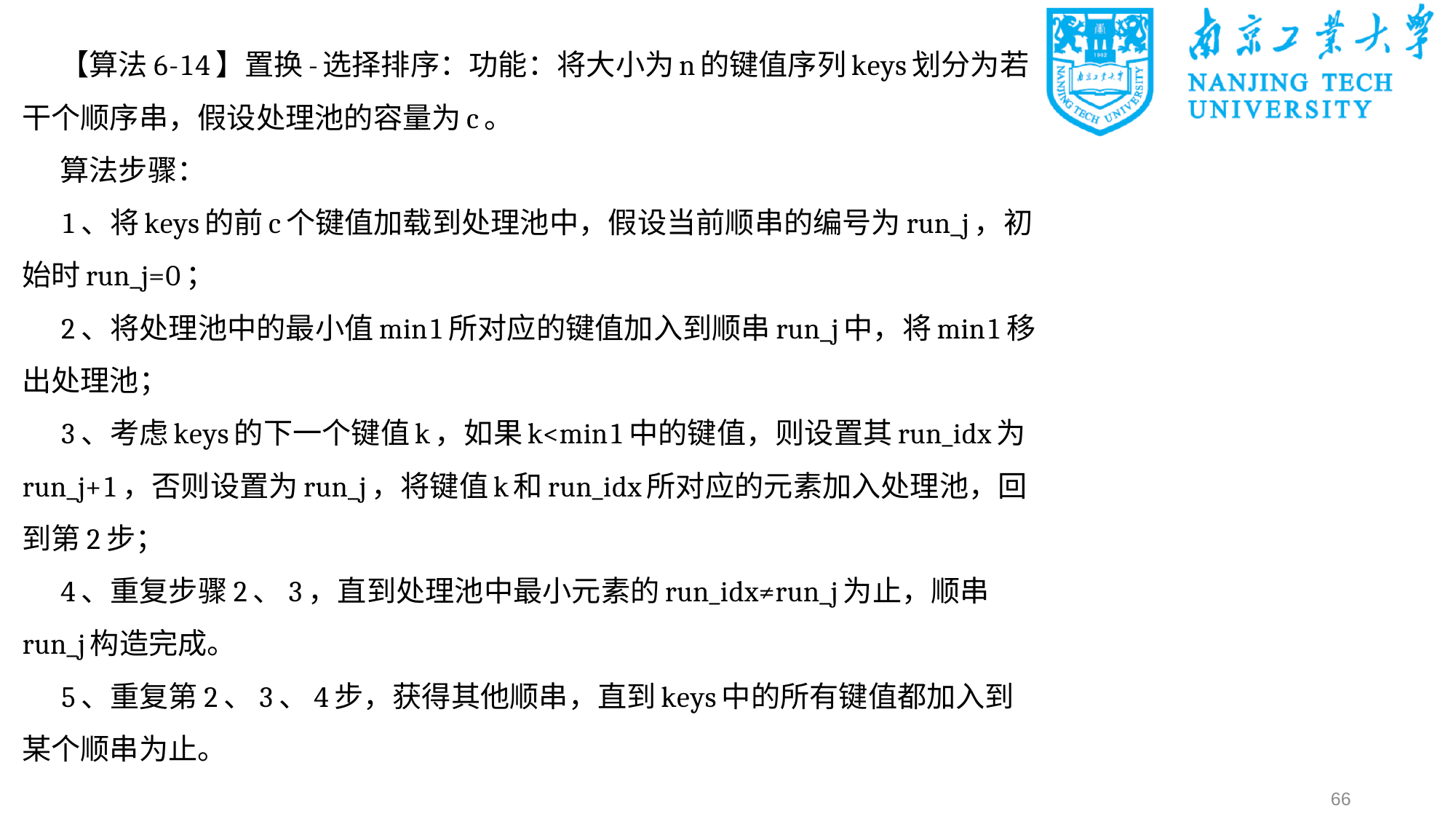

【算法6-14】置换-选择排序：功能：将大小为n的键值序列keys划分为若干个顺序串，假设处理池的容量为c。
算法步骤：
1、将keys的前c个键值加载到处理池中，假设当前顺串的编号为run_j，初始时run_j=0；
2、将处理池中的最小值min1所对应的键值加入到顺串run_j中，将min1移出处理池；
3、考虑keys的下一个键值k，如果k<min1中的键值，则设置其run_idx为run_j+1，否则设置为run_j，将键值k和run_idx所对应的元素加入处理池，回到第2步；
4、重复步骤2、3，直到处理池中最小元素的run_idx≠run_j为止，顺串run_j构造完成。
5、重复第2、3、4步，获得其他顺串，直到keys中的所有键值都加入到某个顺串为止。
66